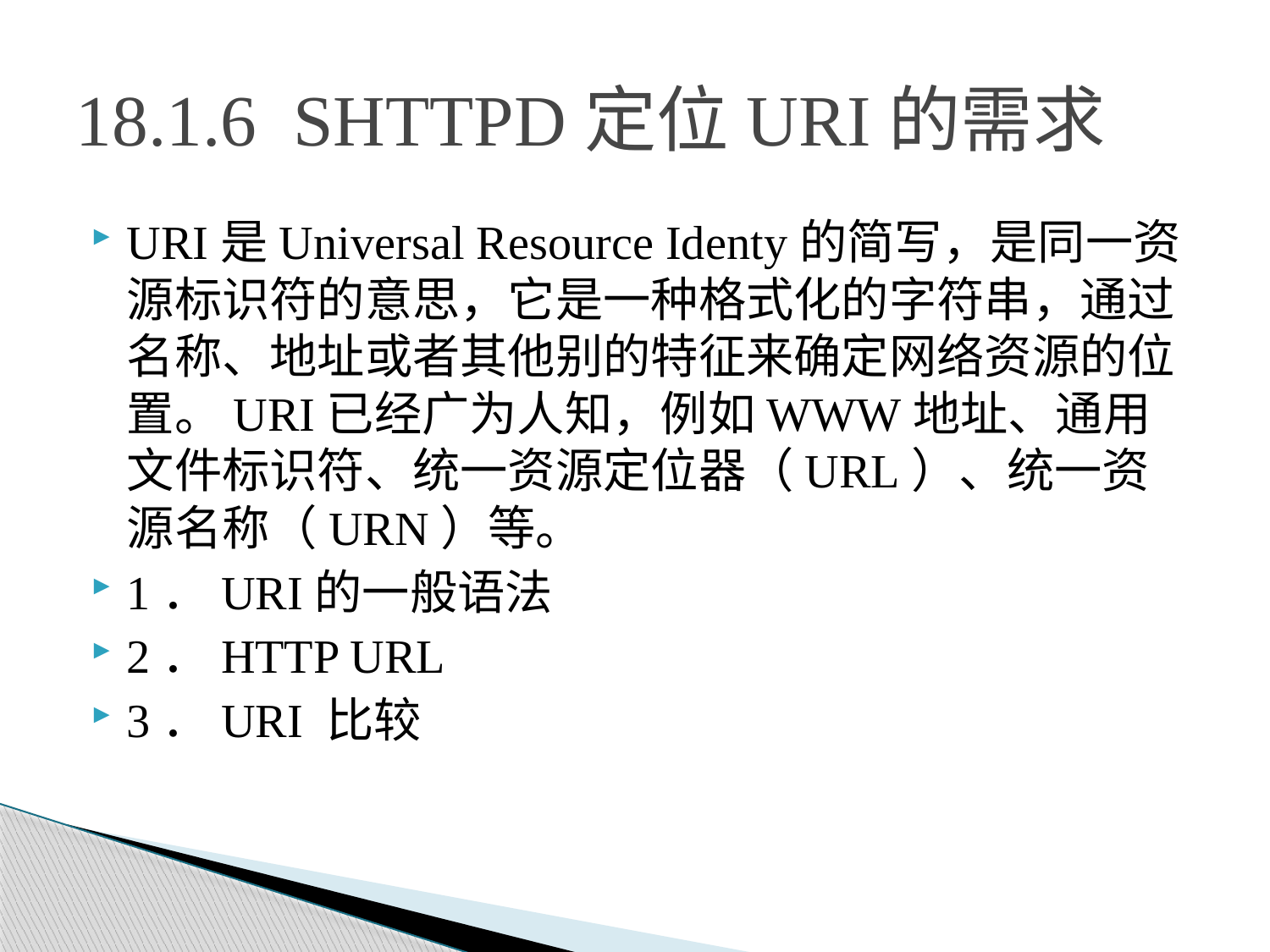

# 18.1.6  SHTTPD定位URI的需求
URI是Universal Resource Identy的简写，是同一资源标识符的意思，它是一种格式化的字符串，通过名称、地址或者其他别的特征来确定网络资源的位置。URI已经广为人知，例如WWW地址、通用文件标识符、统一资源定位器（URL）、统一资源名称（URN）等。
1．URI的一般语法
2．HTTP URL
3．URI 比较